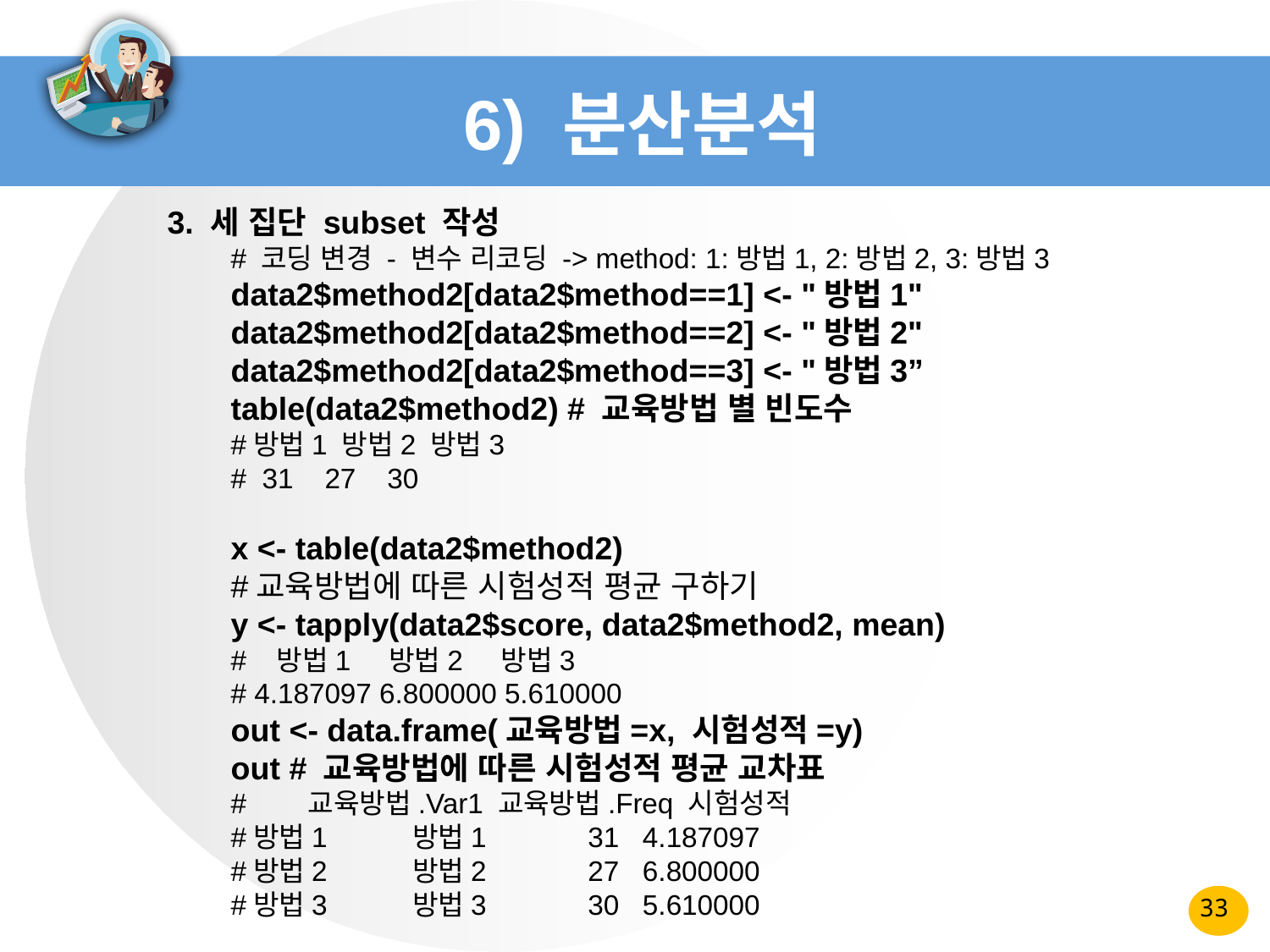

# 6) 분산분석
3. 세 집단 subset 작성
# 코딩 변경 - 변수 리코딩 -> method: 1:방법1, 2:방법2, 3:방법3
data2$method2[data2$method==1] <- "방법1"
data2$method2[data2$method==2] <- "방법2"
data2$method2[data2$method==3] <- "방법3”
table(data2$method2) # 교육방법 별 빈도수
#방법1 방법2 방법3
#  31    27    30

x <- table(data2$method2)
#교육방법에 따른 시험성적 평균 구하기
y <- tapply(data2$score, data2$method2, mean)
#   방법1    방법2    방법3
# 4.187097 6.800000 5.610000
out <- data.frame(교육방법=x, 시험성적=y)
out # 교육방법에 따른 시험성적 평균 교차표
#       교육방법.Var1 교육방법.Freq 시험성적
#방법1          방법1             31   4.187097
#방법2          방법2             27   6.800000
#방법3          방법3             30   5.610000
33